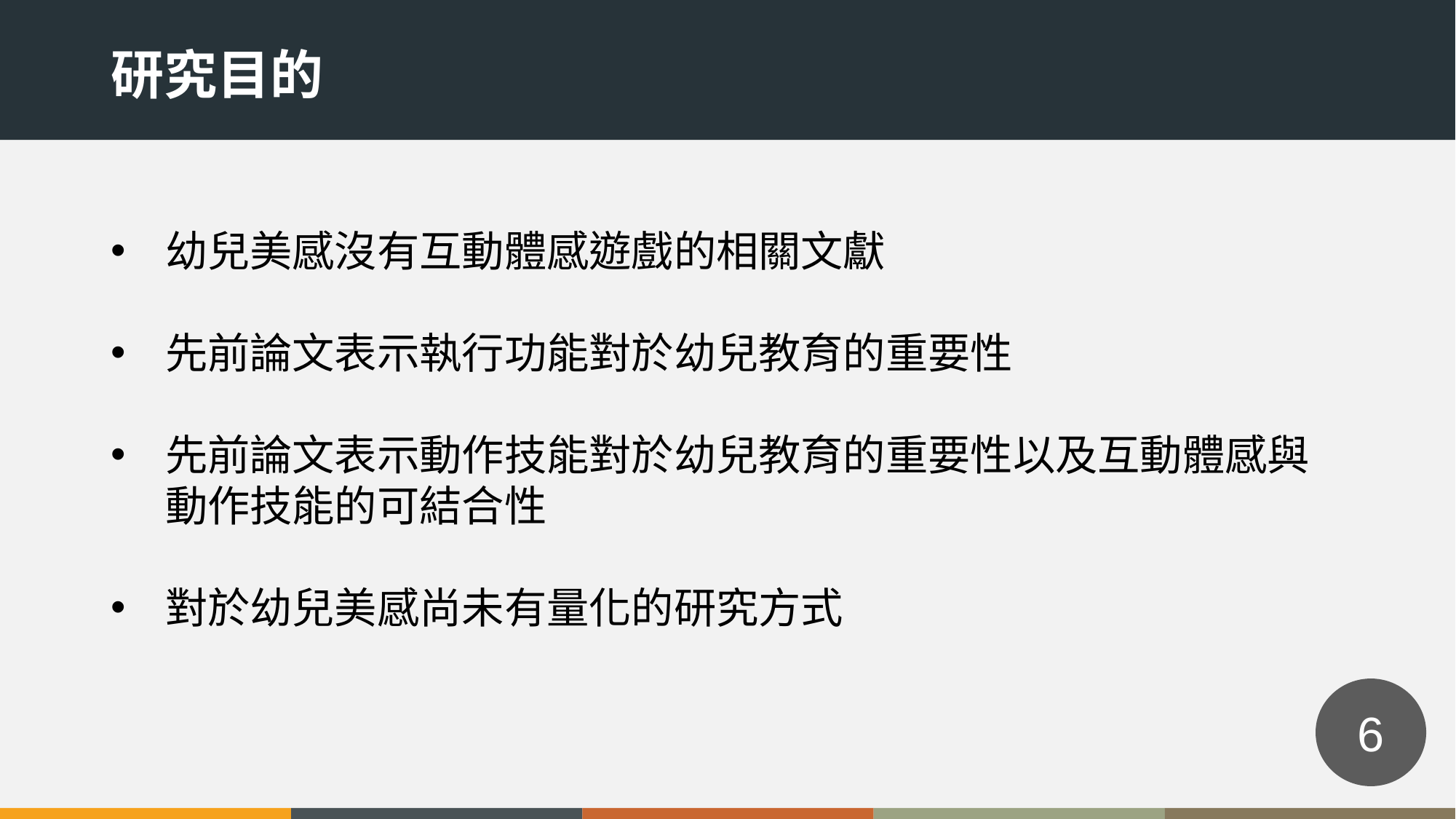

研究目的
幼兒美感沒有互動體感遊戲的相關文獻

先前論文表示執行功能對於幼兒教育的重要性

先前論文表示動作技能對於幼兒教育的重要性以及互動體感與動作技能的可結合性

對於幼兒美感尚未有量化的研究方式

6